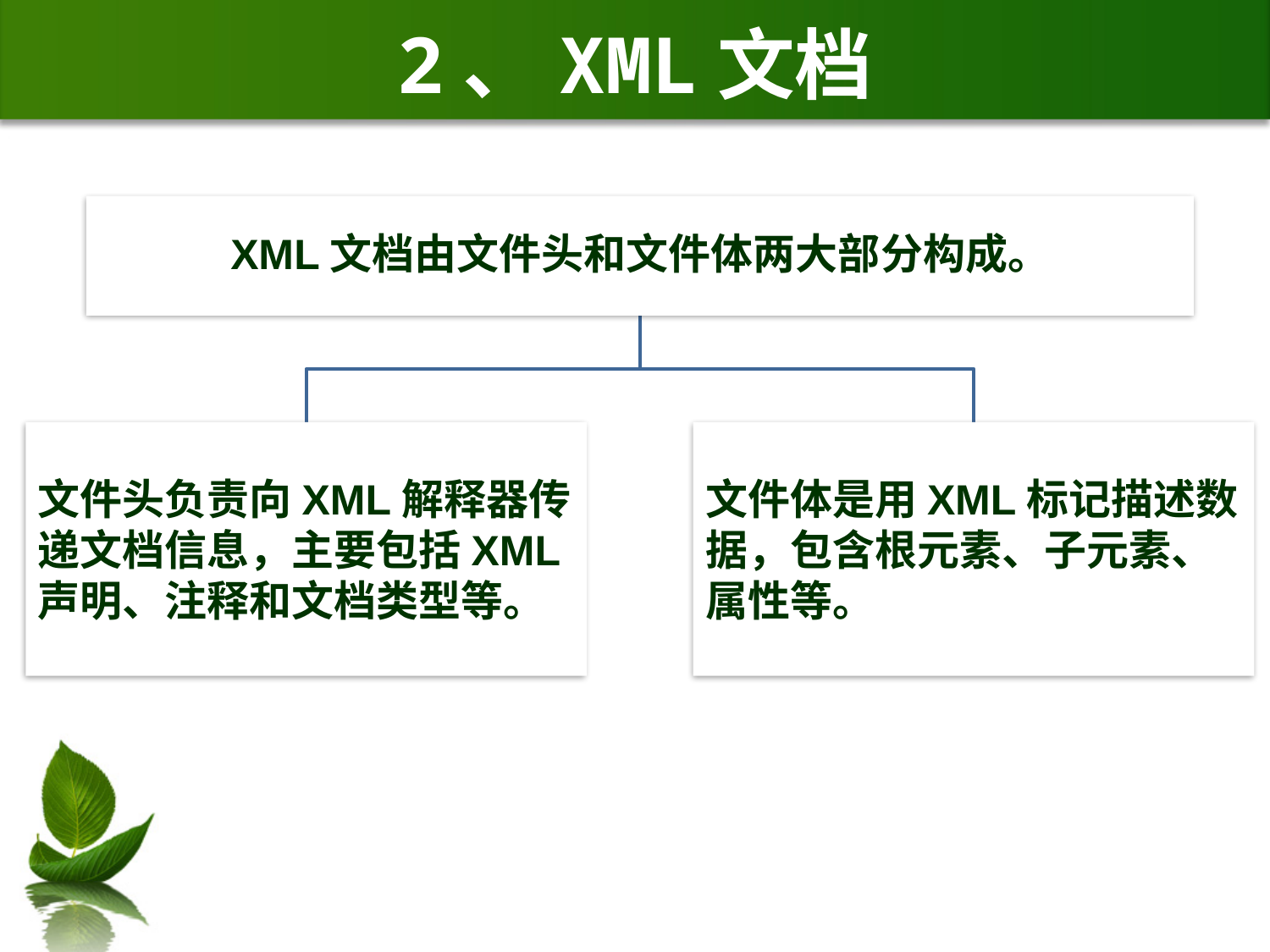

# 2、XML文档
XML文档由文件头和文件体两大部分构成。
文件头负责向XML解释器传递文档信息，主要包括XML声明、注释和文档类型等。
文件体是用XML标记描述数据，包含根元素、子元素、属性等。